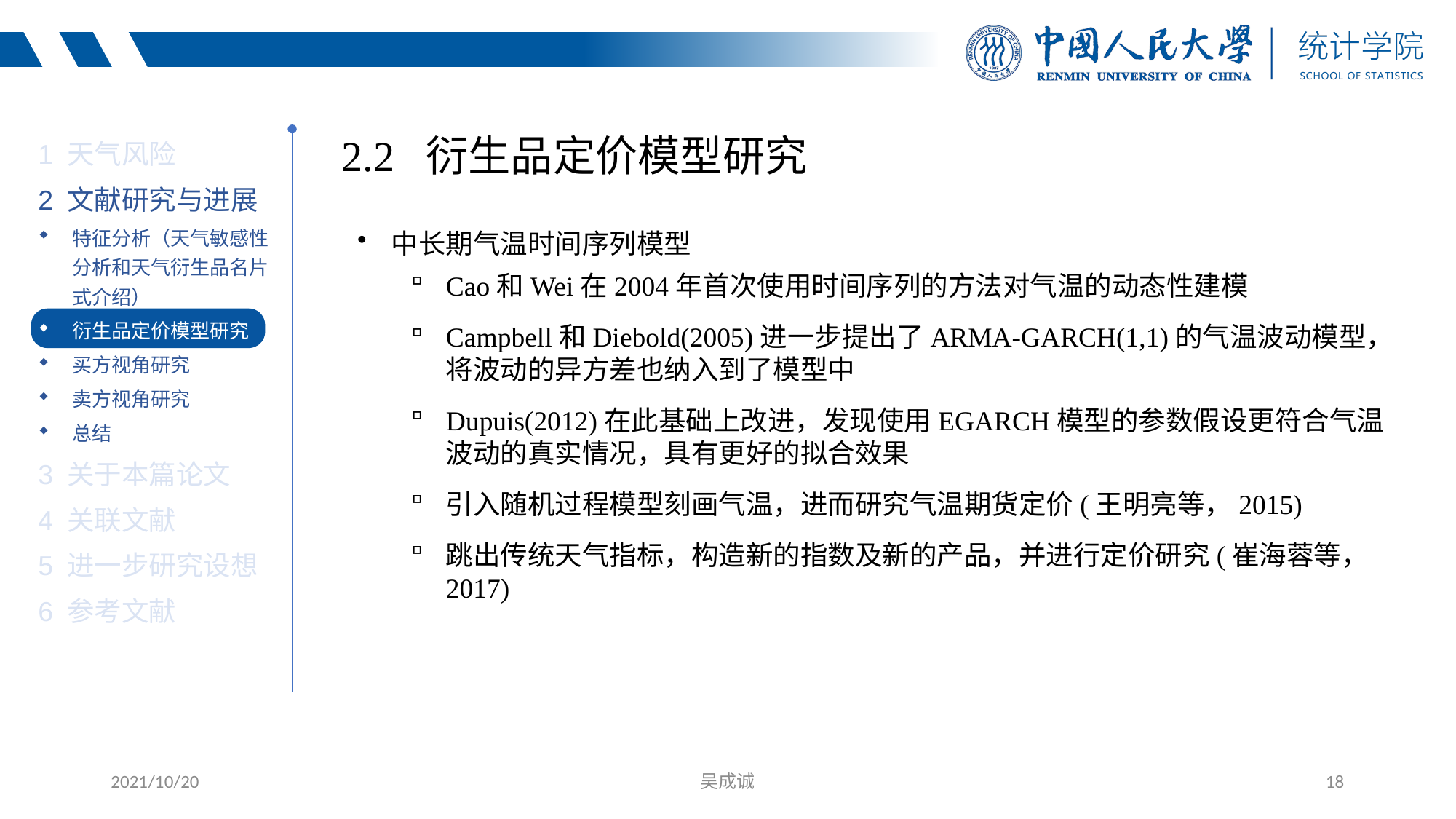

1 天气风险
2 文献研究与进展
特征分析（天气敏感性分析和天气衍生品名片式介绍）
衍生品定价模型研究
买方视角研究
卖方视角研究
总结
3 关于本篇论文
4 关联文献
5 进一步研究设想
6 参考文献
2.2  衍生品定价模型研究
中长期气温时间序列模型
Cao和Wei在2004年首次使用时间序列的方法对气温的动态性建模
Campbell和Diebold(2005)进一步提出了ARMA-GARCH(1,1)的气温波动模型，将波动的异方差也纳入到了模型中
Dupuis(2012)在此基础上改进，发现使用EGARCH模型的参数假设更符合气温波动的真实情况，具有更好的拟合效果
引入随机过程模型刻画气温，进而研究气温期货定价(王明亮等，2015)
跳出传统天气指标，构造新的指数及新的产品，并进行定价研究(崔海蓉等，2017)

2021/10/20
吴成诚
18